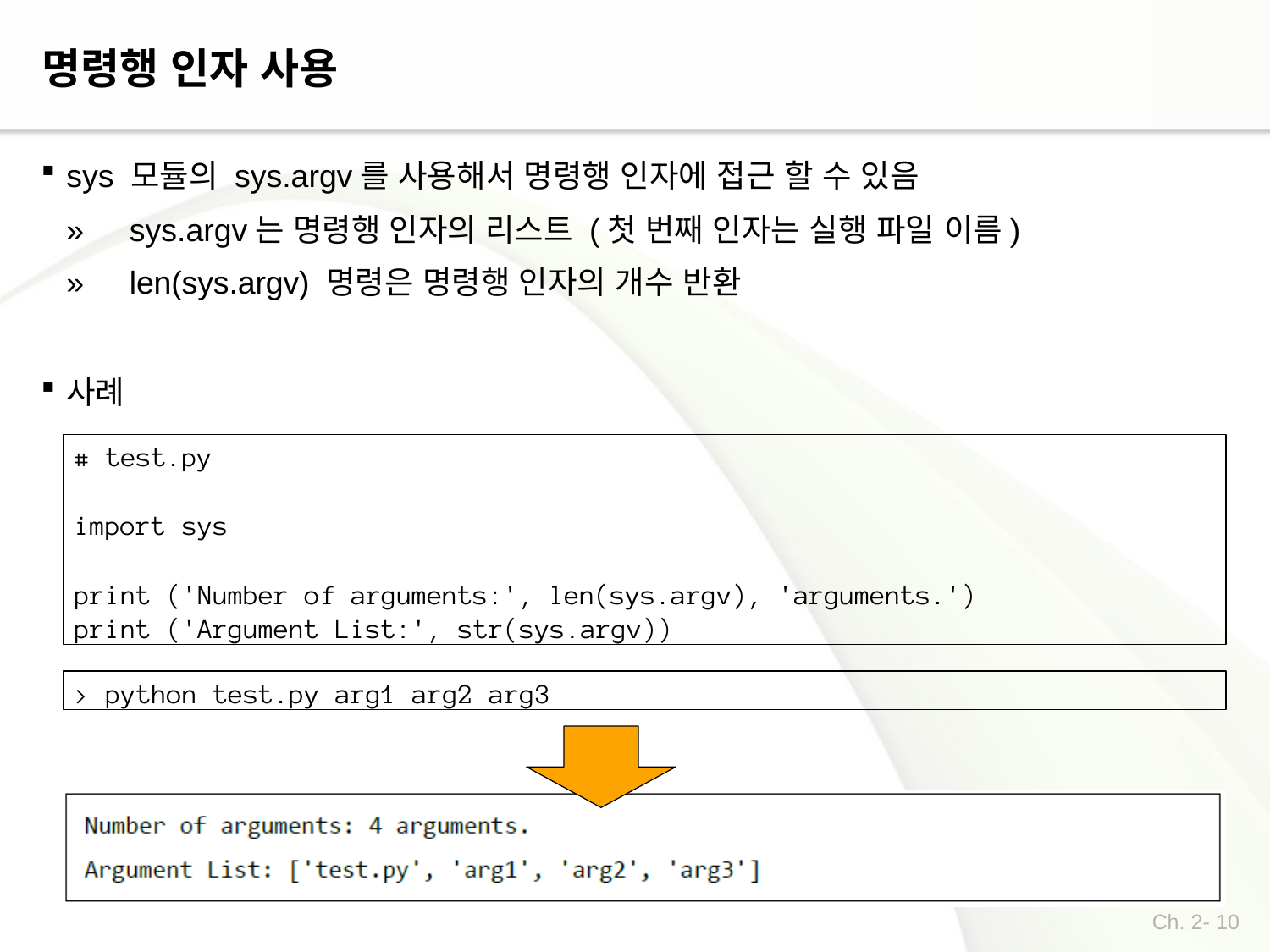

# 명령행 인자 사용
sys 모듈의 sys.argv를 사용해서 명령행 인자에 접근 할 수 있음
»	sys.argv는 명령행 인자의 리스트 (첫 번째 인자는 실행 파일 이름)
»	len(sys.argv) 명령은 명령행 인자의 개수 반환

사례
# test.py

import sys

print ('Number of arguments:', len(sys.argv), 'arguments.')
print ('Argument List:', str(sys.argv))
> python test.py arg1 arg2 arg3

Ch. 2- 10